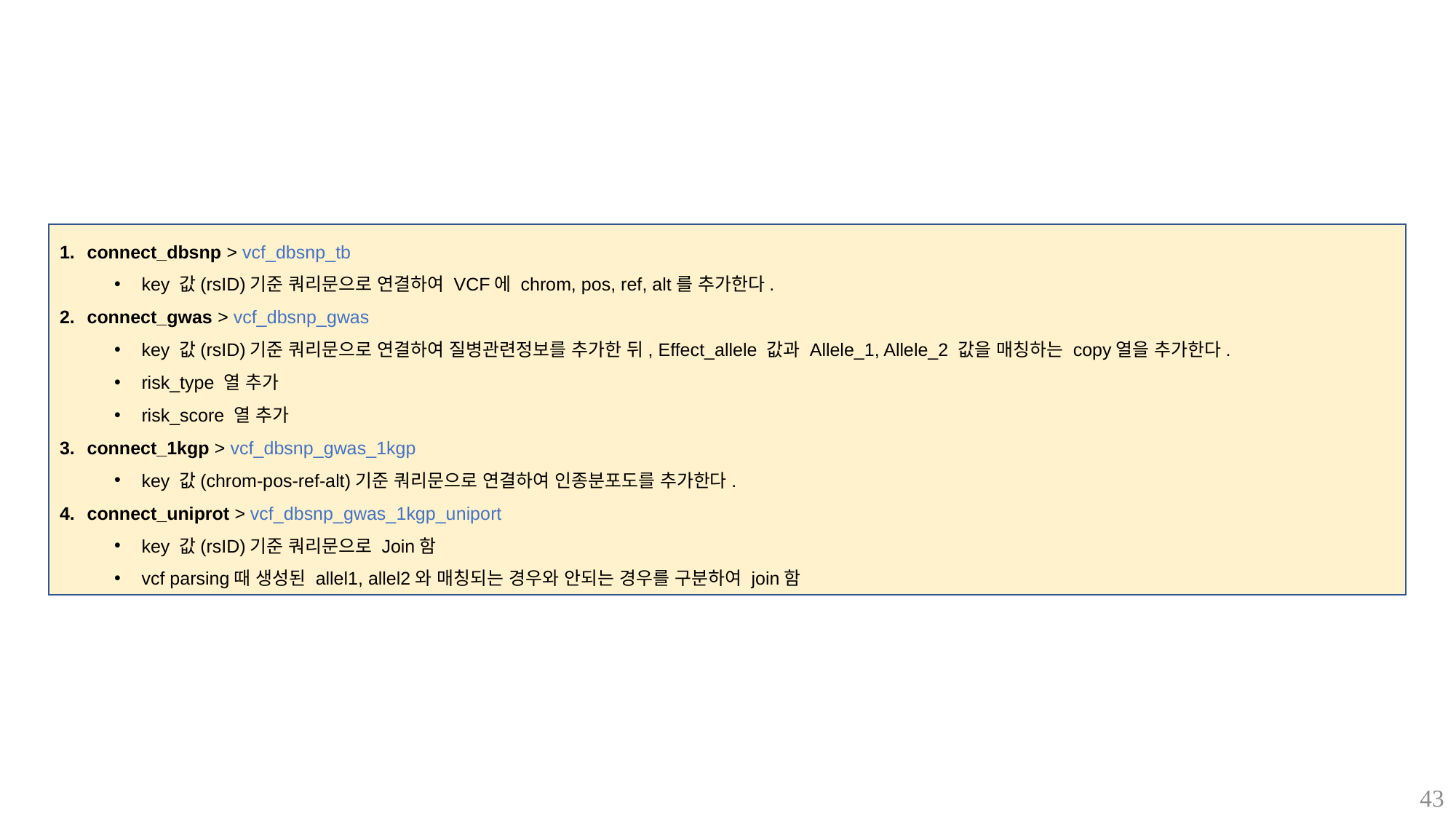

connect_dbsnp > vcf_dbsnp_tb
key 값(rsID)기준 쿼리문으로 연결하여 VCF에 chrom, pos, ref, alt를 추가한다.
connect_gwas > vcf_dbsnp_gwas
key 값(rsID)기준 쿼리문으로 연결하여 질병관련정보를 추가한 뒤, Effect_allele 값과 Allele_1, Allele_2 값을 매칭하는 copy열을 추가한다.
risk_type 열 추가
risk_score 열 추가
connect_1kgp > vcf_dbsnp_gwas_1kgp
key 값(chrom-pos-ref-alt)기준 쿼리문으로 연결하여 인종분포도를 추가한다.
connect_uniprot > vcf_dbsnp_gwas_1kgp_uniport
key 값(rsID)기준 쿼리문으로 Join함
vcf parsing때 생성된 allel1, allel2와 매칭되는 경우와 안되는 경우를 구분하여 join함
43